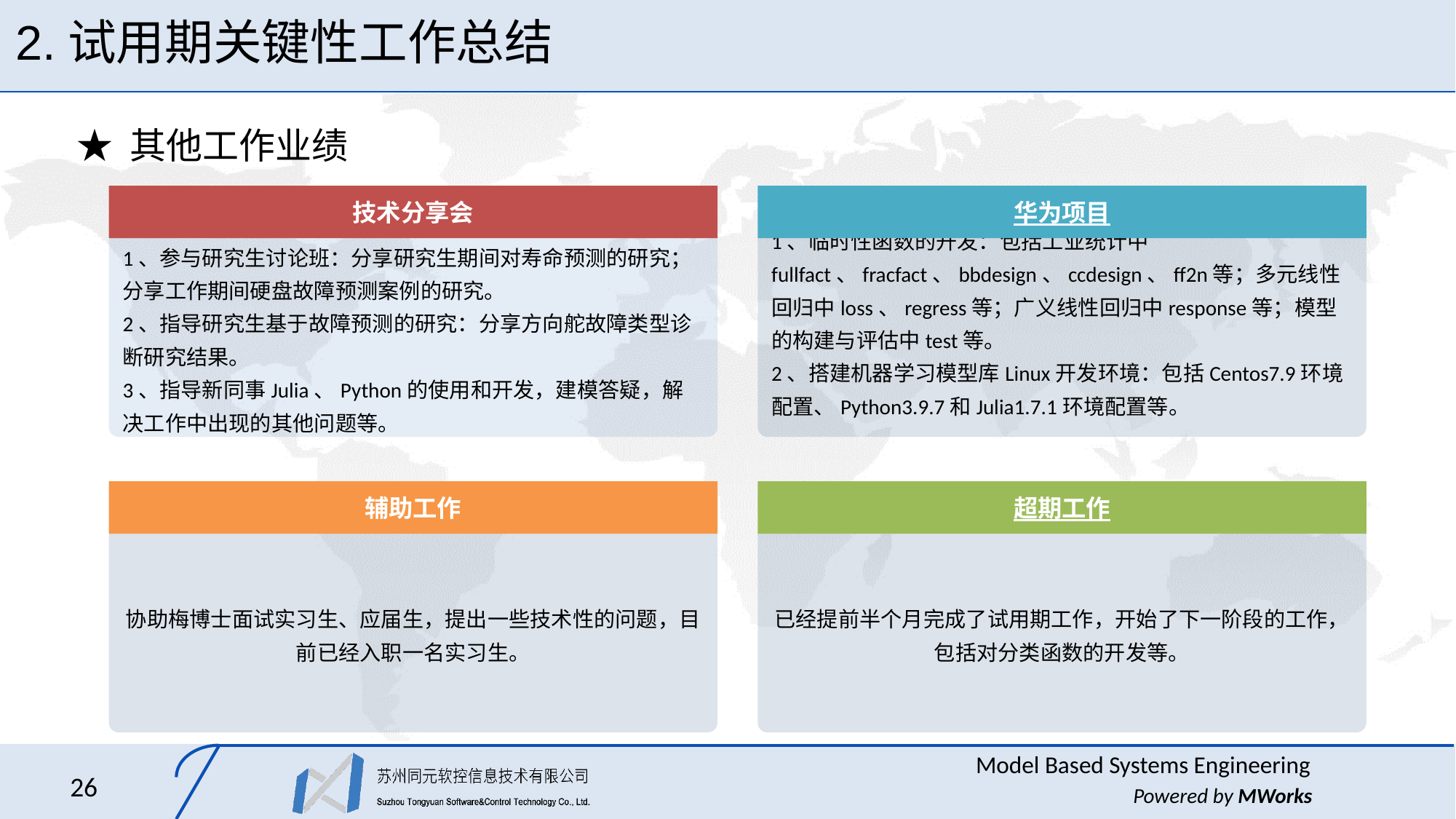

# 2.试用期关键性工作总结
★ 其他工作业绩
技术分享会
1、参与研究生讨论班：分享研究生期间对寿命预测的研究；分享工作期间硬盘故障预测案例的研究。
2、指导研究生基于故障预测的研究：分享方向舵故障类型诊断研究结果。
3、指导新同事Julia、Python的使用和开发，建模答疑，解决工作中出现的其他问题等。
华为项目
1、临时性函数的开发：包括工业统计中fullfact、fracfact、bbdesign、ccdesign、ff2n等；多元线性回归中loss、regress等；广义线性回归中response等；模型的构建与评估中test等。
2、搭建机器学习模型库Linux开发环境：包括Centos7.9环境配置、Python3.9.7和Julia1.7.1环境配置等。

辅助工作
协助梅博士面试实习生、应届生，提出一些技术性的问题，目前已经入职一名实习生。
超期工作
已经提前半个月完成了试用期工作，开始了下一阶段的工作，包括对分类函数的开发等。